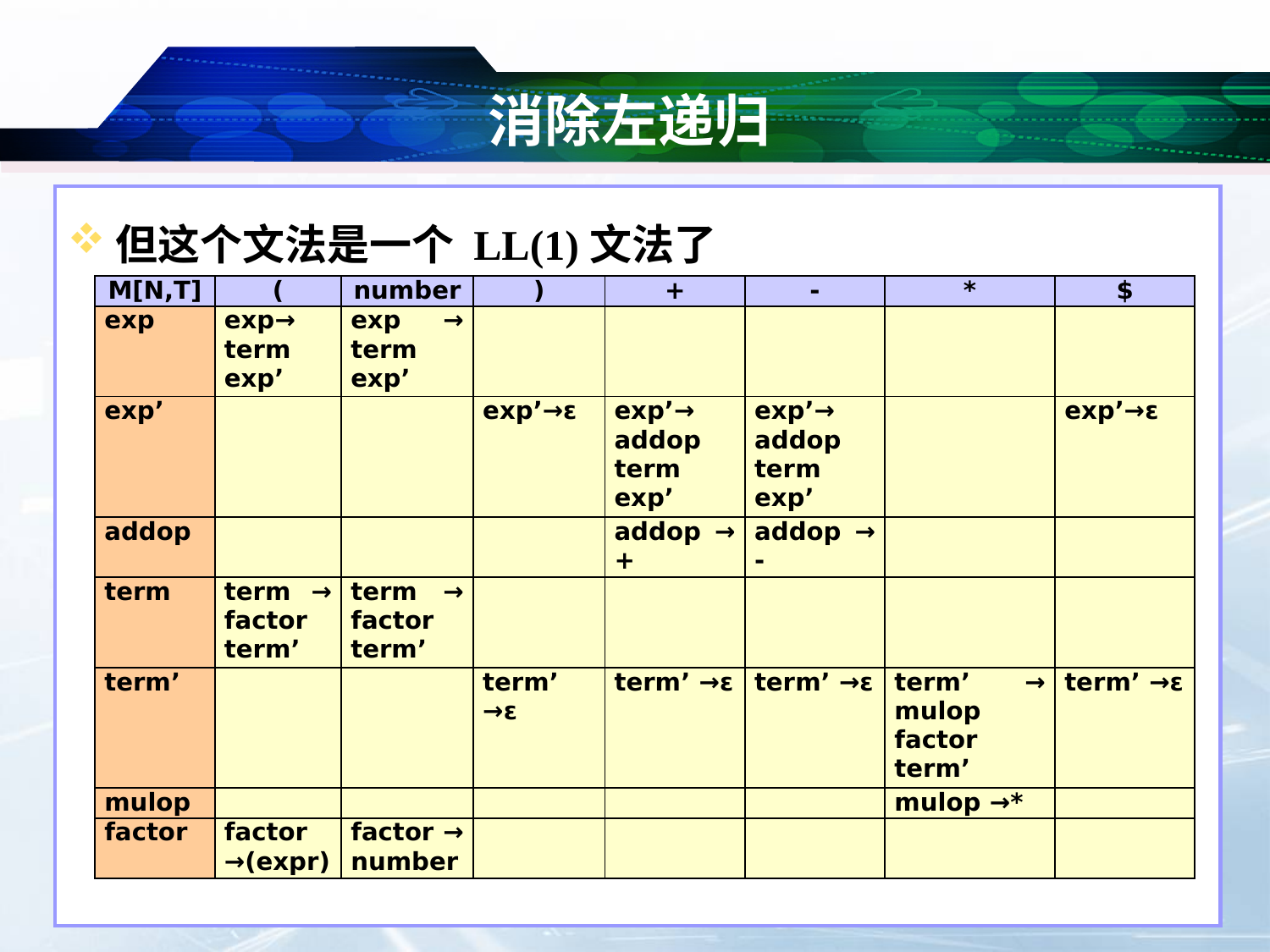

# 消除左递归
但这个文法是一个 LL(1)文法了

| M[N,T] | ( | number | ) | + | - | \* | $ |
| --- | --- | --- | --- | --- | --- | --- | --- |
| exp | exp→ term exp’ | exp → term exp’ |  |  |  |  |  |
| exp’ |  |  | exp’→ε | exp’→ addop term exp’ | exp’→ addop term exp’ |  | exp’→ε |
| addop |  |  |  | addop → + | addop → - |  |  |
| term | term → factor term’ | term → factor term’ |  |  |  |  |  |
| term’ |  |  | term’ →ε | term’ →ε | term’ →ε | term’ → mulop factor term’ | term’ →ε |
| mulop |  |  |  |  |  | mulop →\* |  |
| factor | factor →(expr) | factor → number |  |  |  |  |  |